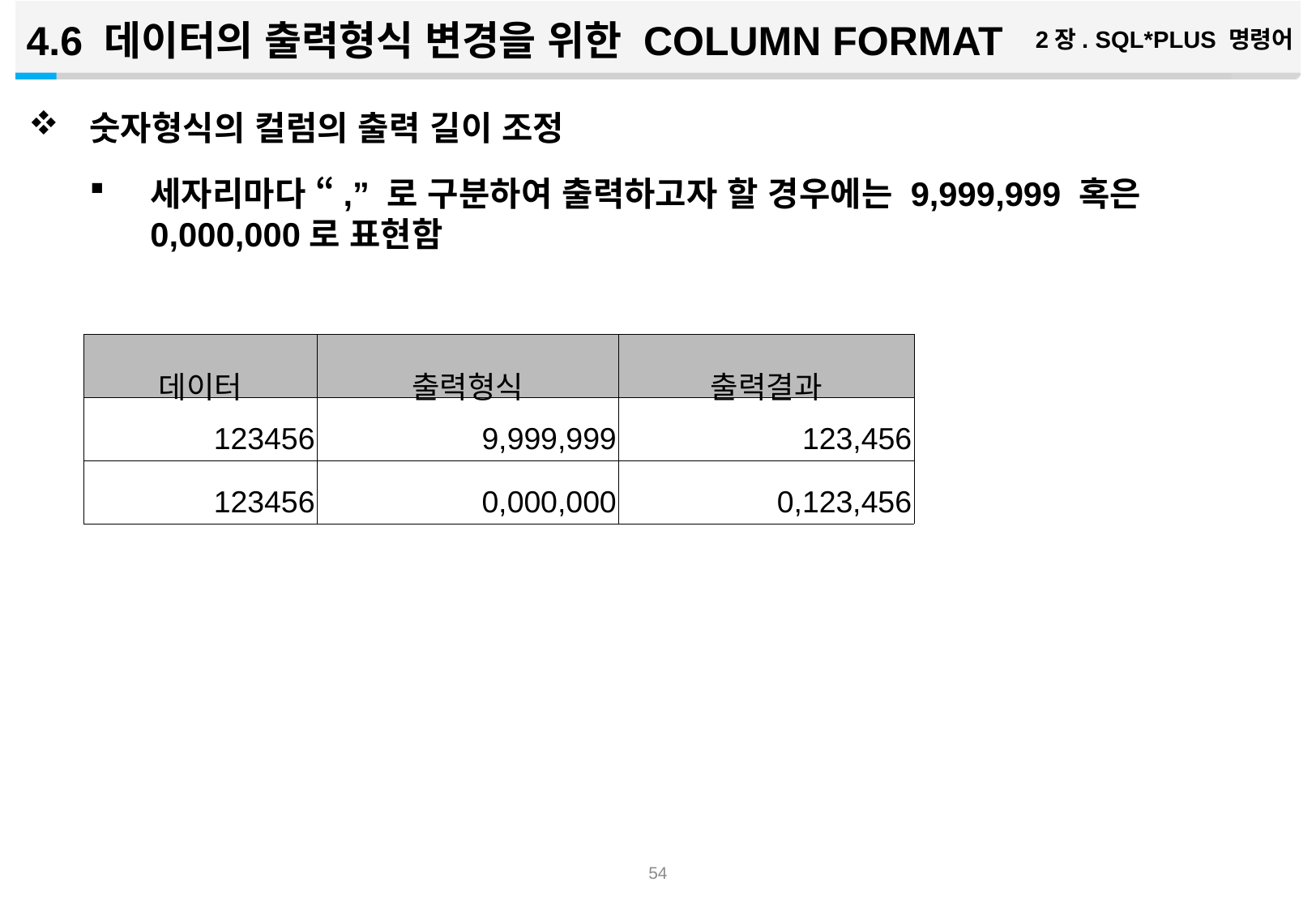

4.6 데이터의 출력형식 변경을 위한 COLUMN FORMAT
2장. SQL*PLUS 명령어
숫자형식의 컬럼의 출력 길이 조정
세자리마다 “,” 로 구분하여 출력하고자 할 경우에는 9,999,999 혹은 0,000,000로 표현함

| 데이터 | 출력형식 | 출력결과 |
| --- | --- | --- |
| 123456 | 9,999,999 | 123,456 |
| 123456 | 0,000,000 | 0,123,456 |
54